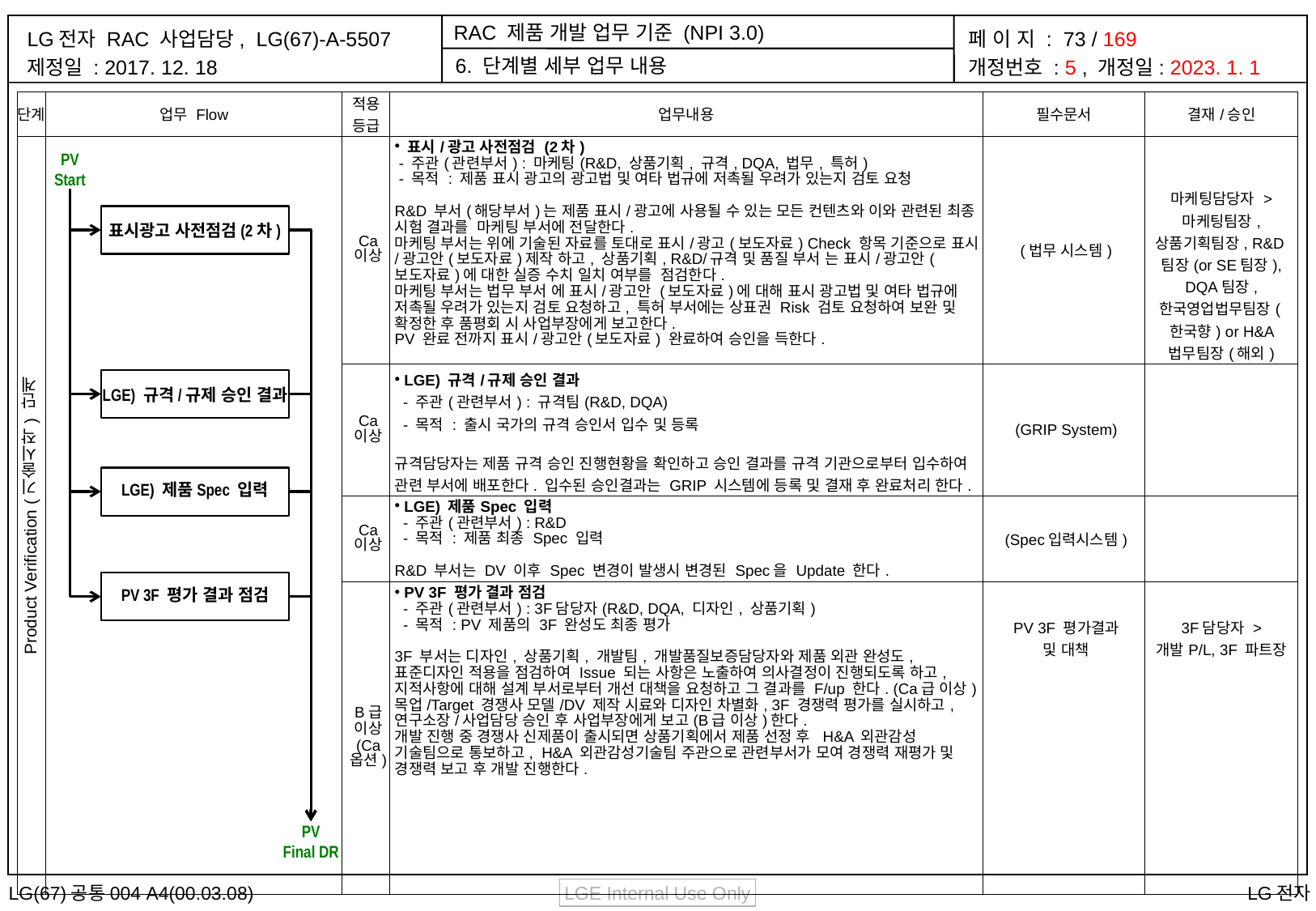

6. 단계별 세부 업무 내용
| 단계 | 업무 Flow | 적용 등급 | 업무내용 | 필수문서 | 결재/승인 |
| --- | --- | --- | --- | --- | --- |
| Product Verification (기술시작) 단계 |  | Ca 이상 | 표시/광고 사전점검 (2차) - 주관(관련부서) : 마케팅(R&D, 상품기획, 규격, DQA, 법무, 특허) - 목적 : 제품 표시 광고의 광고법 및 여타 법규에 저촉될 우려가 있는지 검토 요청 R&D 부서(해당부서)는 제품 표시/광고에 사용될 수 있는 모든 컨텐츠와 이와 관련된 최종 시험 결과를 마케팅 부서에 전달한다. 마케팅 부서는 위에 기술된 자료를 토대로 표시/광고(보도자료) Check 항목 기준으로 표시/광고안(보도자료)제작 하고, 상품기획, R&D/규격 및 품질 부서 는 표시/광고안(보도자료)에 대한 실증 수치 일치 여부를 점검한다. 마케팅 부서는 법무 부서 에 표시/광고안 (보도자료)에 대해 표시 광고법 및 여타 법규에 저촉될 우려가 있는지 검토 요청하고, 특허 부서에는 상표권 Risk 검토 요청하여 보완 및 확정한 후 품평회 시 사업부장에게 보고한다. PV 완료 전까지 표시/광고안(보도자료) 완료하여 승인을 득한다. | (법무 시스템) | 마케팅담당자 > 마케팅팀장, 상품기획팀장, R&D팀장(or SE팀장), DQA팀장, 한국영업법무팀장(한국향) or H&A 법무팀장(해외) |
|  |  | Ca 이상 | LGE) 규격/규제 승인 결과 - 주관(관련부서) : 규격팀(R&D, DQA) - 목적 : 출시 국가의 규격 승인서 입수 및 등록 규격담당자는 제품 규격 승인 진행현황을 확인하고 승인 결과를 규격 기관으로부터 입수하여 관련 부서에 배포한다. 입수된 승인결과는 GRIP 시스템에 등록 및 결재 후 완료처리 한다. | (GRIP System) |  |
|  |  | Ca 이상 | LGE) 제품Spec 입력 - 주관(관련부서) : R&D - 목적 : 제품 최종 Spec 입력 R&D 부서는 DV 이후 Spec 변경이 발생시 변경된 Spec을 Update 한다. | (Spec입력시스템) |  |
|  |  | B급 이상 (Ca 옵션) | PV 3F 평가 결과 점검 - 주관(관련부서) : 3F담당자(R&D, DQA, 디자인, 상품기획) - 목적 : PV 제품의 3F 완성도 최종 평가 3F 부서는 디자인, 상품기획, 개발팀, 개발품질보증담당자와 제품 외관 완성도, 표준디자인 적용을 점검하여 Issue 되는 사항은 노출하여 의사결정이 진행되도록 하고, 지적사항에 대해 설계 부서로부터 개선 대책을 요청하고 그 결과를 F/up 한다. (Ca급 이상) 목업/Target 경쟁사 모델/DV 제작 시료와 디자인 차별화, 3F 경쟁력 평가를 실시하고, 연구소장/사업담당 승인 후 사업부장에게 보고(B급 이상)한다. 개발 진행 중 경쟁사 신제품이 출시되면 상품기획에서 제품 선정 후 H&A 외관감성 기술팀으로 통보하고, H&A 외관감성기술팀 주관으로 관련부서가 모여 경쟁력 재평가 및 경쟁력 보고 후 개발 진행한다. | PV 3F 평가결과 및 대책 | 3F담당자 > 개발P/L, 3F 파트장 |
PV
Start
표시광고 사전점검(2차)
LGE) 규격/규제 승인 결과
LGE) 제품Spec 입력
PV 3F 평가 결과 점검
PV
Final DR